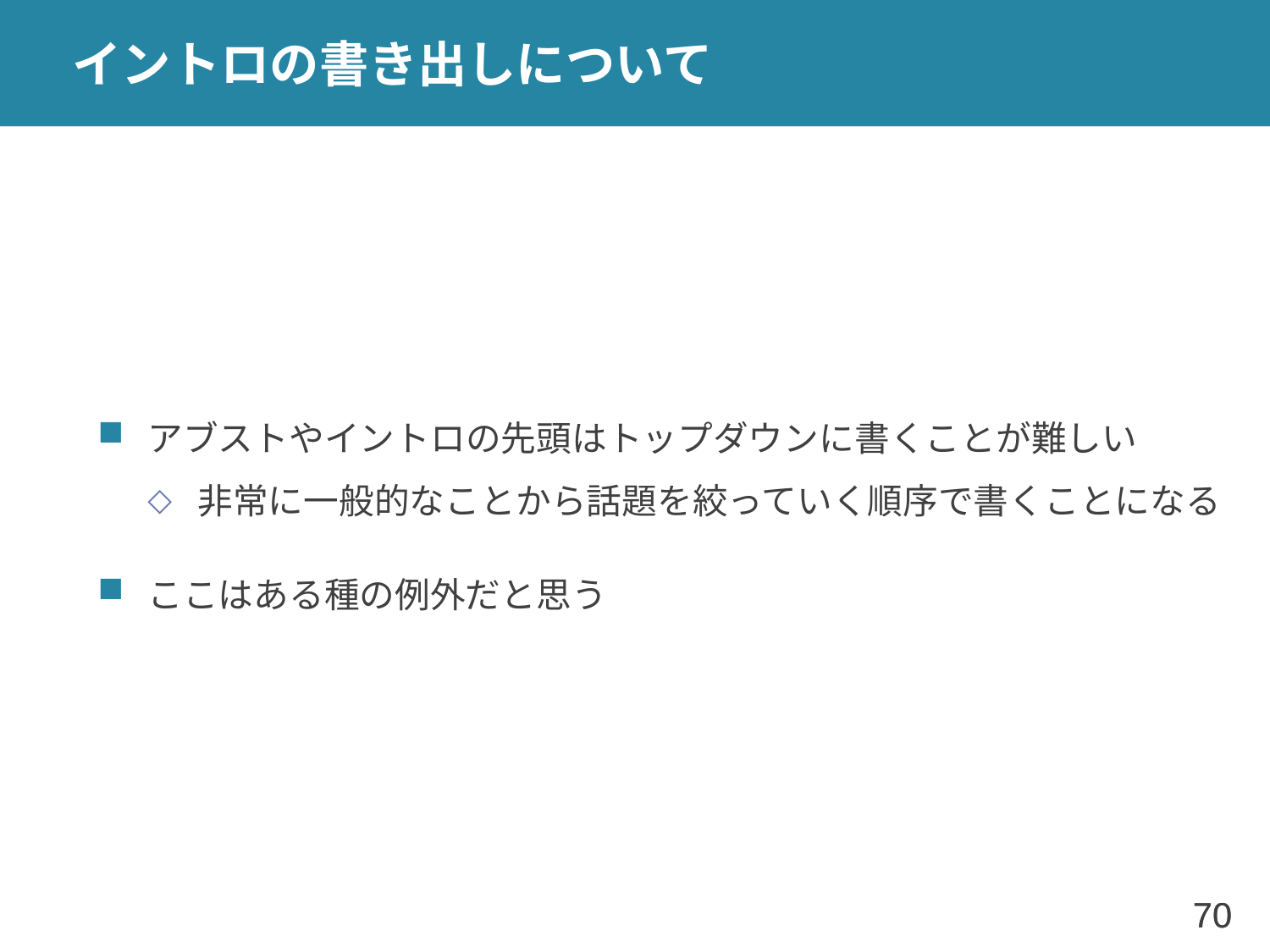

# イントロの書き出しについて
アブストやイントロの先頭はトップダウンに書くことが難しい
非常に一般的なことから話題を絞っていく順序で書くことになる
ここはある種の例外だと思う